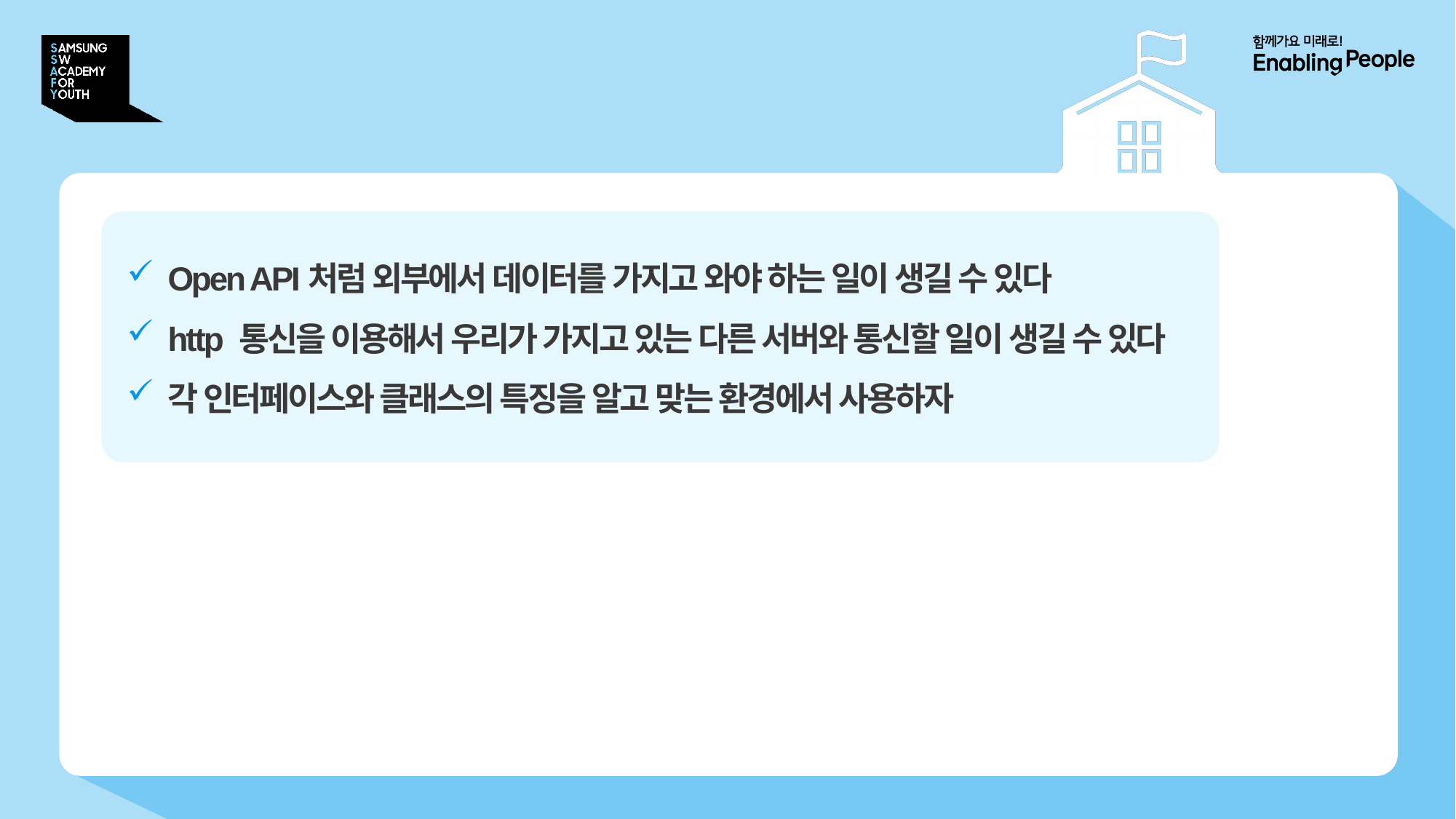

# 저희는 서버 개발자인데 통신이 필요한가요?

Open API처럼 외부에서 데이터를 가지고 와야 하는 일이 생길 수 있다
http 통신을 이용해서 우리가 가지고 있는 다른 서버와 통신할 일이 생길 수 있다
각 인터페이스와 클래스의 특징을 알고 맞는 환경에서 사용하자